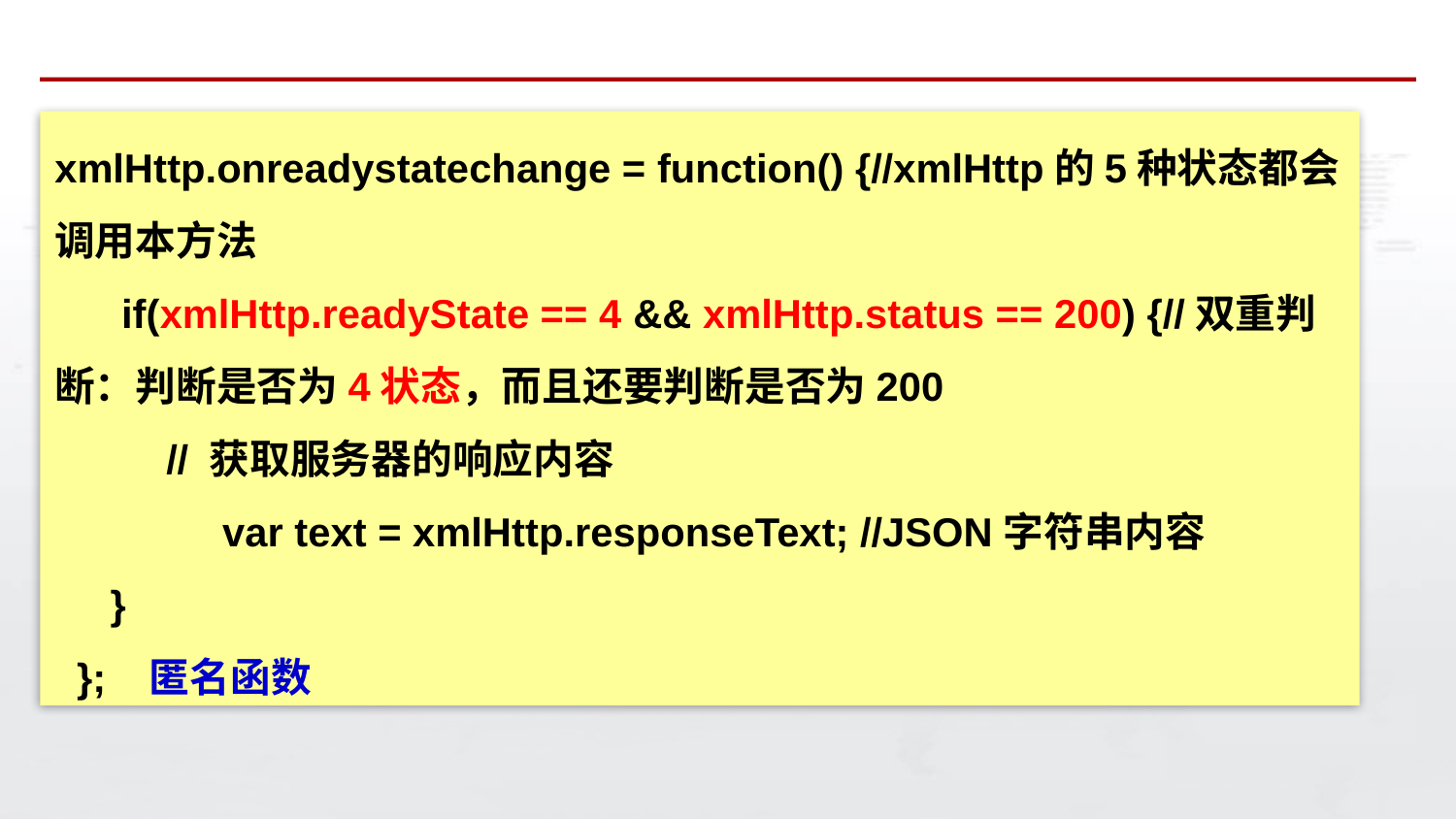

xmlHttp.onreadystatechange = function() {//xmlHttp的5种状态都会调用本方法
      if(xmlHttp.readyState == 4 && xmlHttp.status == 200) {//双重判断：判断是否为4状态，而且还要判断是否为200
          // 获取服务器的响应内容
	  var text = xmlHttp.responseText; //JSON字符串内容
     }
  };   匿名函数